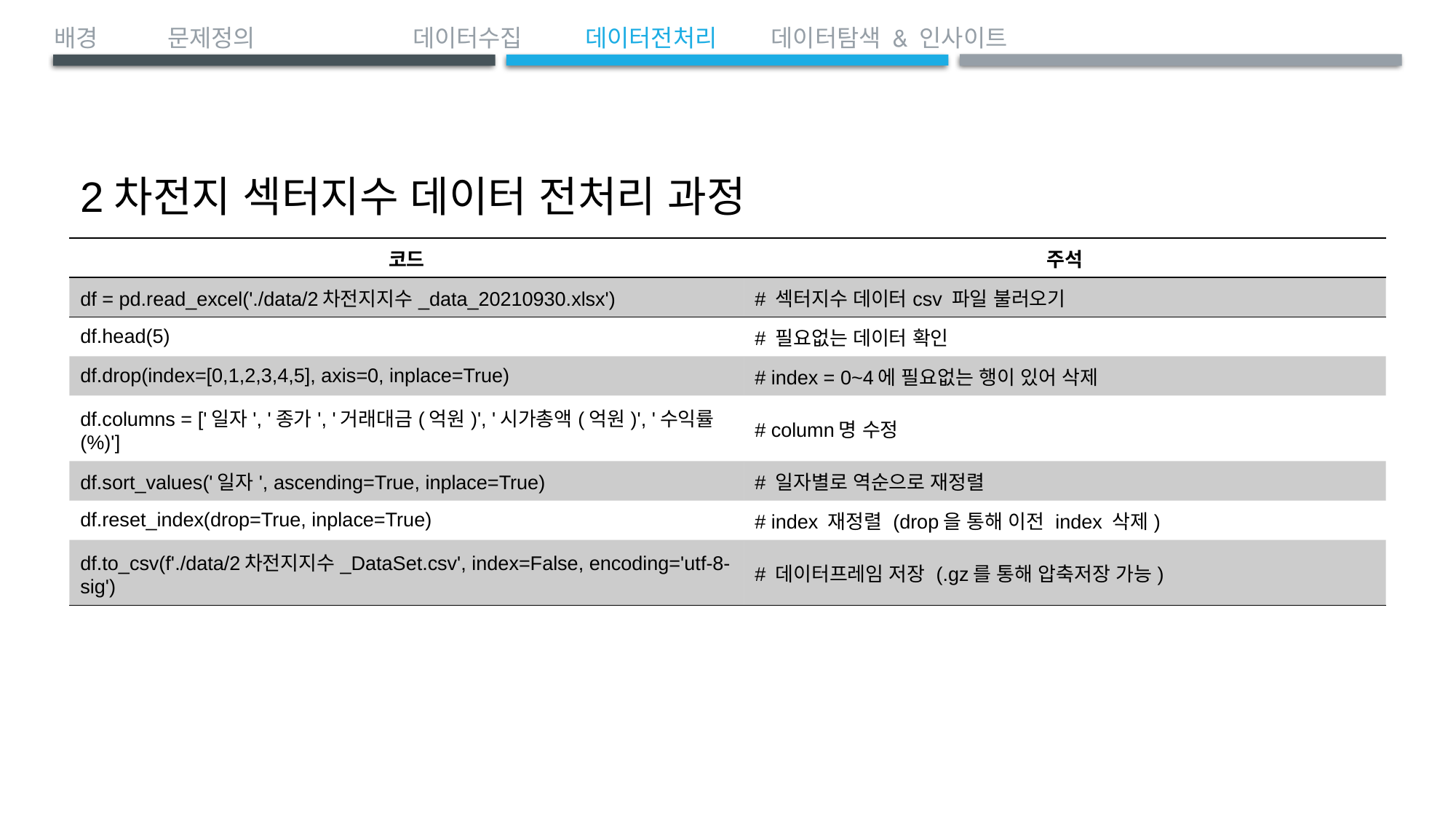

배경		    문제정의	 		  데이터수집	  데이터전처리 	    데이터탐색 & 인사이트
# 2차전지 섹터지수 데이터 전처리 과정
| 코드 | 주석 |
| --- | --- |
| df = pd.read\_excel('./data/2차전지지수\_data\_20210930.xlsx') | # 섹터지수 데이터csv 파일 불러오기 |
| df.head(5) | # 필요없는 데이터 확인 |
| df.drop(index=[0,1,2,3,4,5], axis=0, inplace=True) | # index = 0~4에 필요없는 행이 있어 삭제 |
| df.columns = ['일자', '종가', '거래대금(억원)', '시가총액(억원)', '수익률(%)'] | # column명 수정 |
| df.sort\_values('일자', ascending=True, inplace=True) | # 일자별로 역순으로 재정렬 |
| df.reset\_index(drop=True, inplace=True) | # index 재정렬 (drop을 통해 이전 index 삭제) |
| df.to\_csv(f'./data/2차전지지수\_DataSet.csv', index=False, encoding='utf-8-sig') | # 데이터프레임 저장 (.gz를 통해 압축저장 가능) |